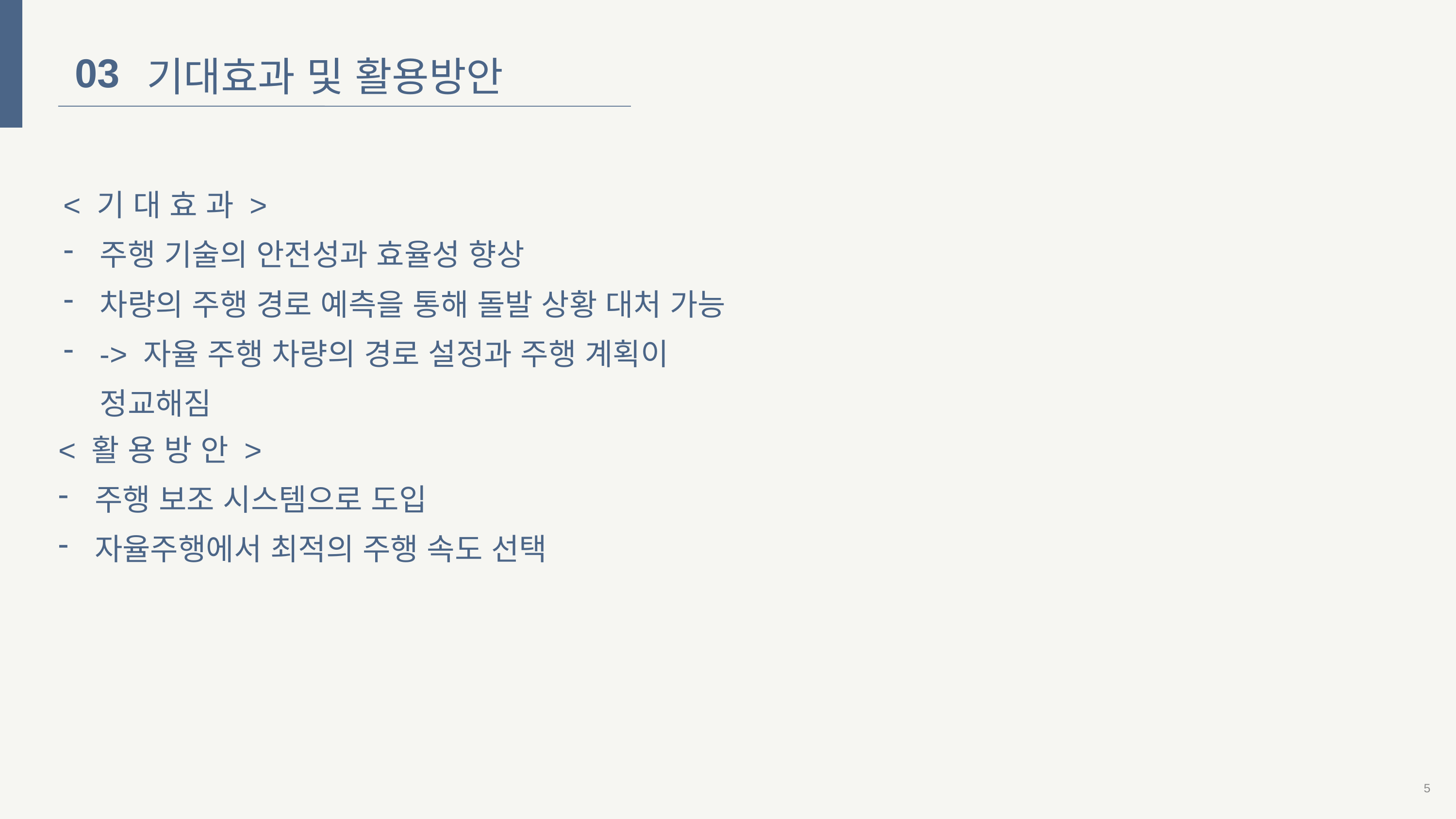

기대효과 및 활용방안
03

< 기 대 효 과 >
주행 기술의 안전성과 효율성 향상
차량의 주행 경로 예측을 통해 돌발 상황 대처 가능
-> 자율 주행 차량의 경로 설정과 주행 계획이 정교해짐

< 활 용 방 안 >
주행 보조 시스템으로 도입
자율주행에서 최적의 주행 속도 선택
5